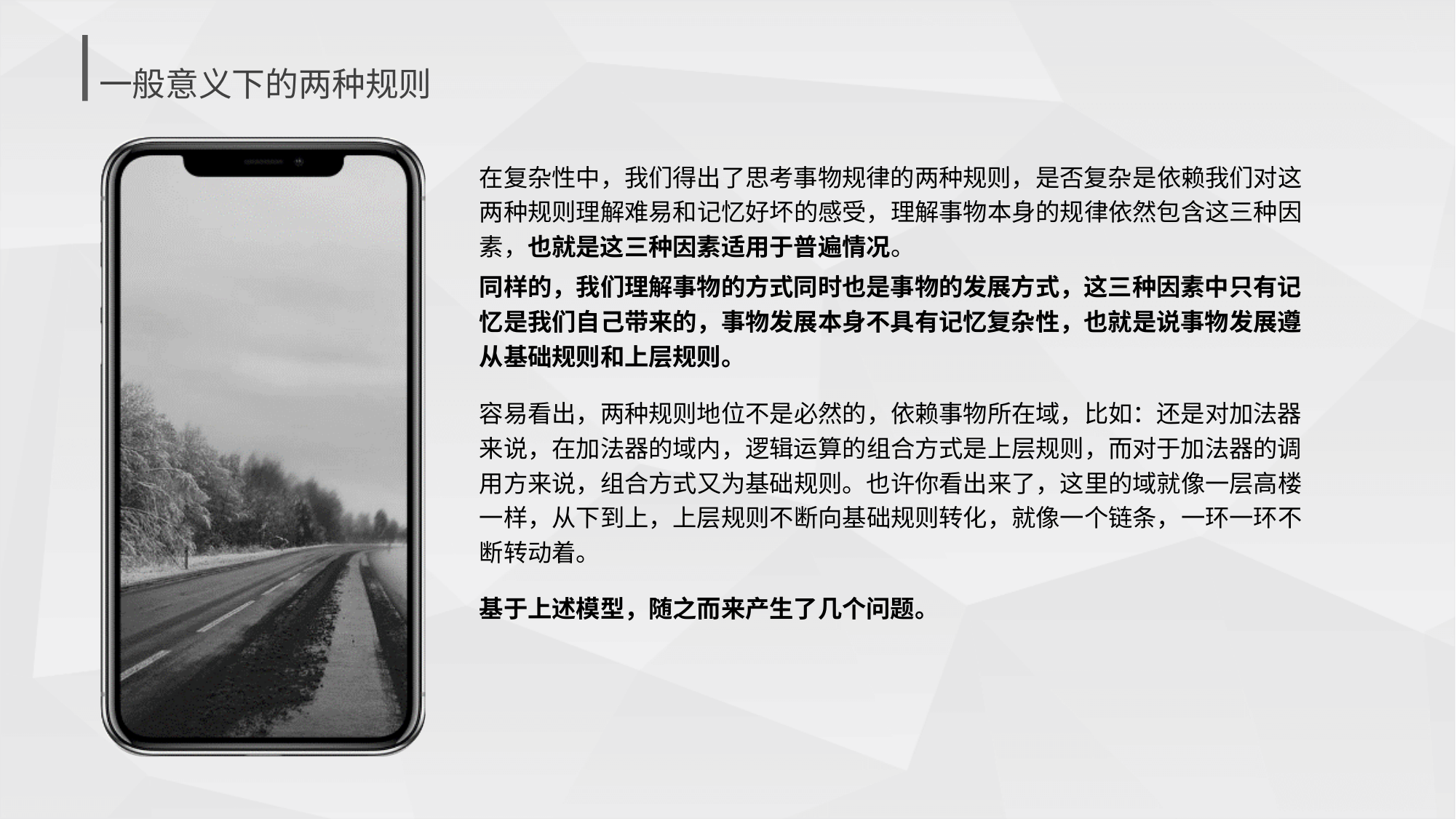

一般意义下的两种规则

在复杂性中，我们得出了思考事物规律的两种规则，是否复杂是依赖我们对这两种规则理解难易和记忆好坏的感受，理解事物本身的规律依然包含这三种因素，也就是这三种因素适用于普遍情况。
同样的，我们理解事物的方式同时也是事物的发展方式，这三种因素中只有记忆是我们自己带来的，事物发展本身不具有记忆复杂性，也就是说事物发展遵从基础规则和上层规则。
容易看出，两种规则地位不是必然的，依赖事物所在域，比如：还是对加法器来说，在加法器的域内，逻辑运算的组合方式是上层规则，而对于加法器的调用方来说，组合方式又为基础规则。也许你看出来了，这里的域就像一层高楼一样，从下到上，上层规则不断向基础规则转化，就像一个链条，一环一环不断转动着。
基于上述模型，随之而来产生了几个问题。